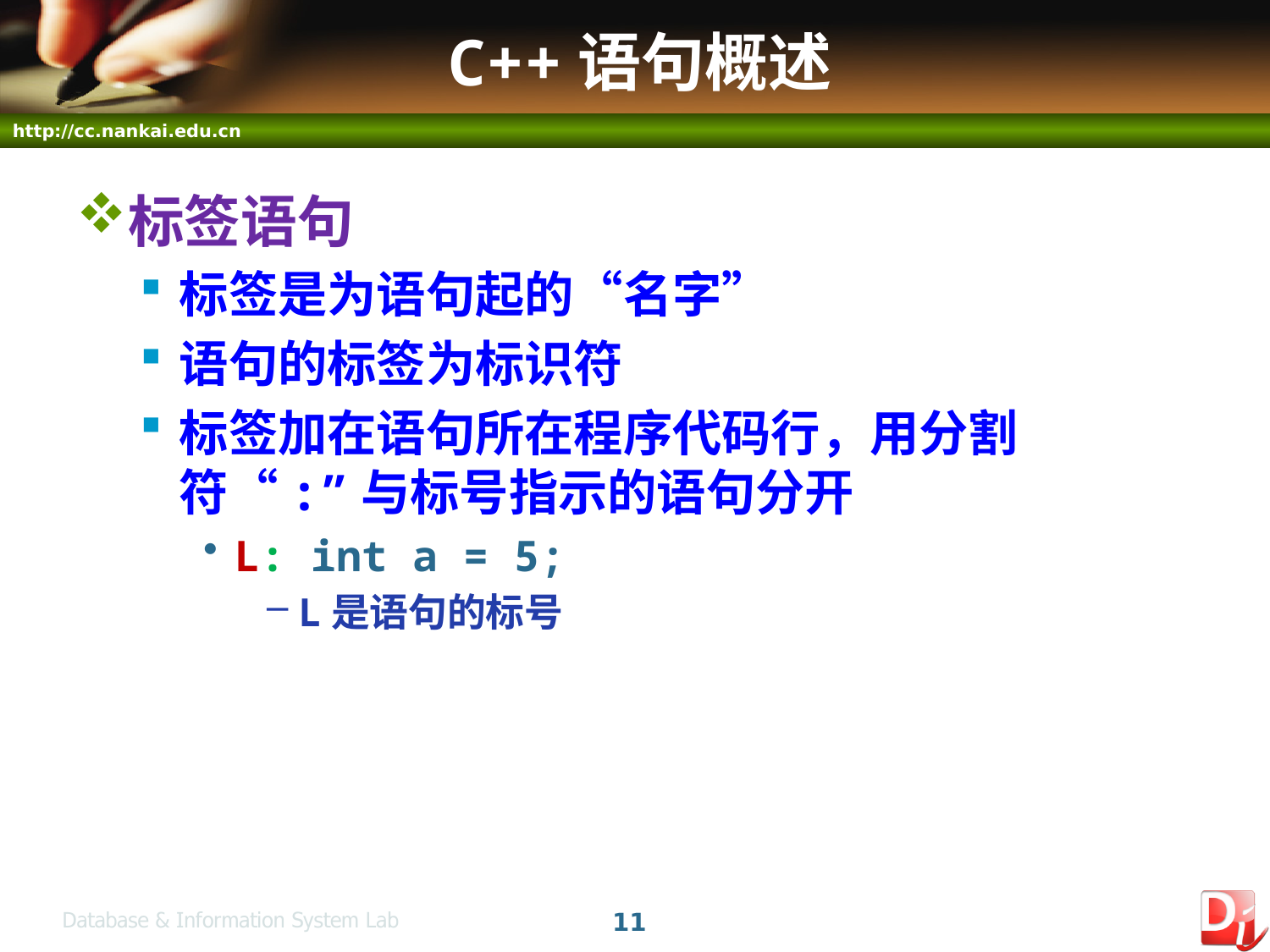

# C++语句概述
标签语句
标签是为语句起的“名字”
语句的标签为标识符
标签加在语句所在程序代码行，用分割符“:”与标号指示的语句分开
L: int a = 5;
L是语句的标号

11
Database & Information System Lab